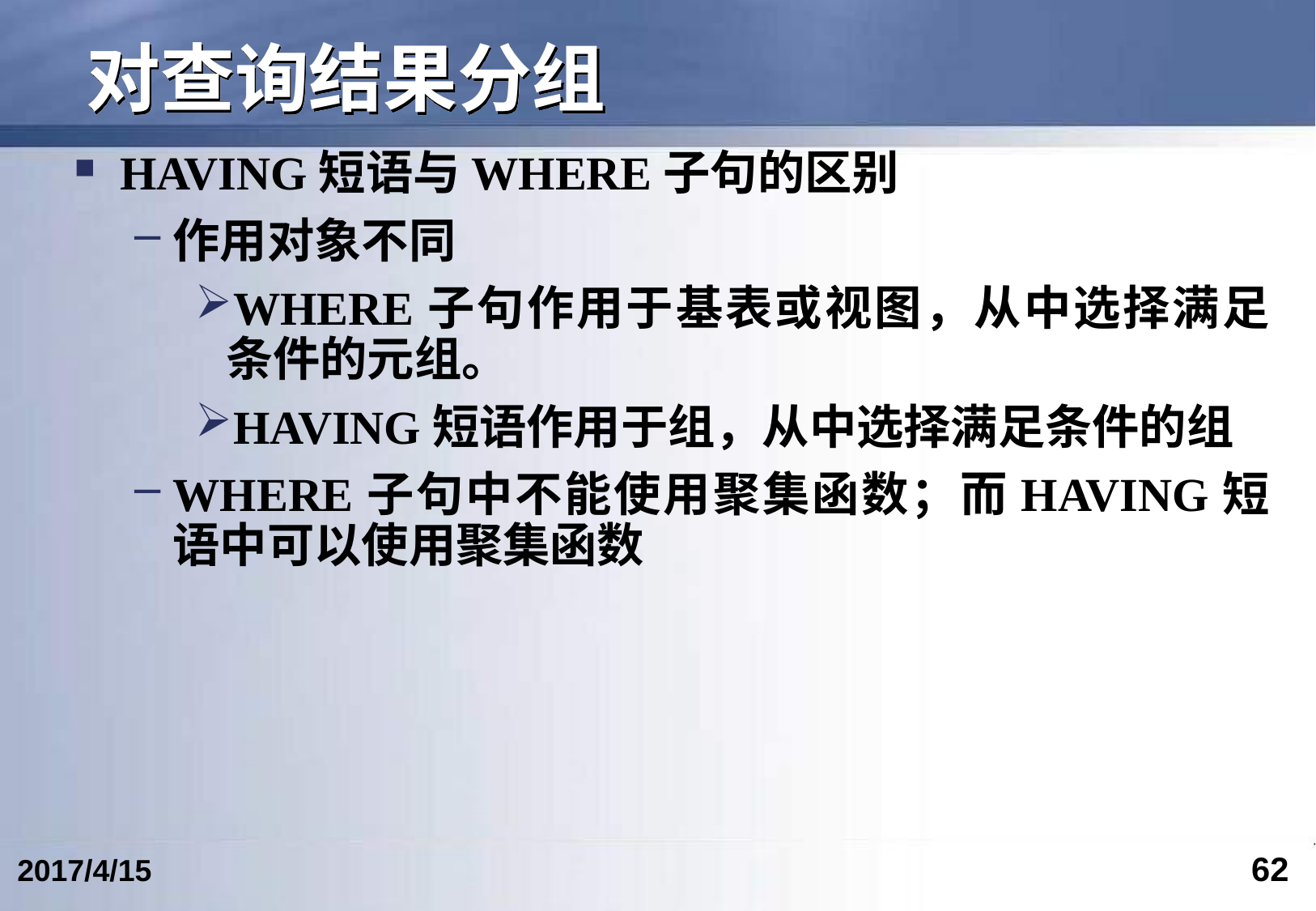

# 对查询结果分组
HAVING短语与WHERE子句的区别
作用对象不同
WHERE子句作用于基表或视图，从中选择满足条件的元组。
HAVING短语作用于组，从中选择满足条件的组
WHERE子句中不能使用聚集函数；而HAVING短语中可以使用聚集函数
62
2017/4/15